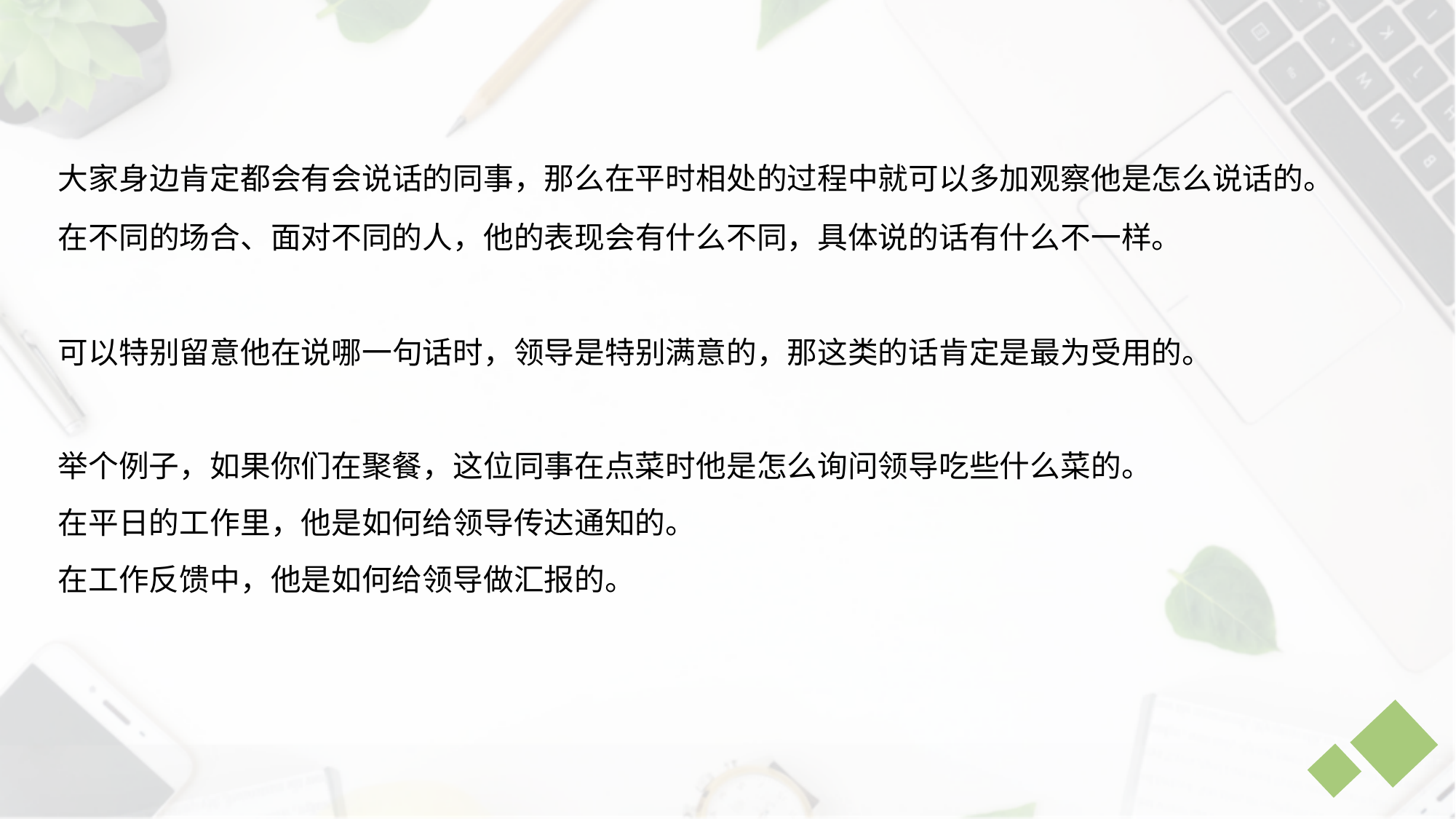

2、 多观察，多学习

大家身边肯定都会有会说话的同事，那么在平时相处的过程中就可以多加观察他是怎么说话的。
在不同的场合、面对不同的人，他的表现会有什么不同，具体说的话有什么不一样。

可以特别留意他在说哪一句话时，领导是特别满意的，那这类的话肯定是最为受用的。

举个例子，如果你们在聚餐，这位同事在点菜时他是怎么询问领导吃些什么菜的。
在平日的工作里，他是如何给领导传达通知的。
在工作反馈中，他是如何给领导做汇报的。